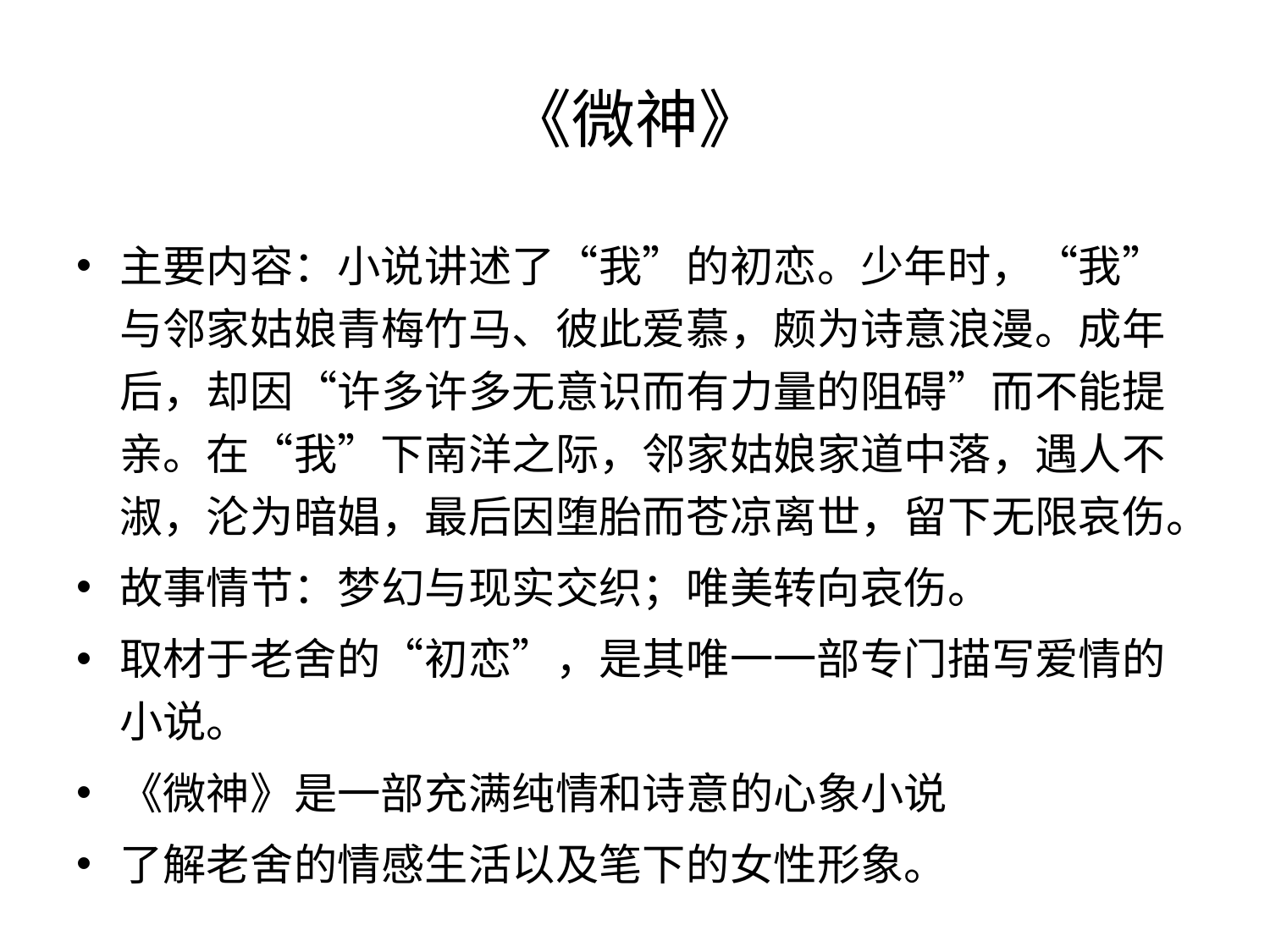

# 《微神》
主要内容：小说讲述了“我”的初恋。少年时，“我”与邻家姑娘青梅竹马、彼此爱慕，颇为诗意浪漫。成年后，却因“许多许多无意识而有力量的阻碍”而不能提亲。在“我”下南洋之际，邻家姑娘家道中落，遇人不淑，沦为暗娼，最后因堕胎而苍凉离世，留下无限哀伤。
故事情节：梦幻与现实交织；唯美转向哀伤。
取材于老舍的“初恋”，是其唯一一部专门描写爱情的小说。
《微神》是一部充满纯情和诗意的心象小说
了解老舍的情感生活以及笔下的女性形象。